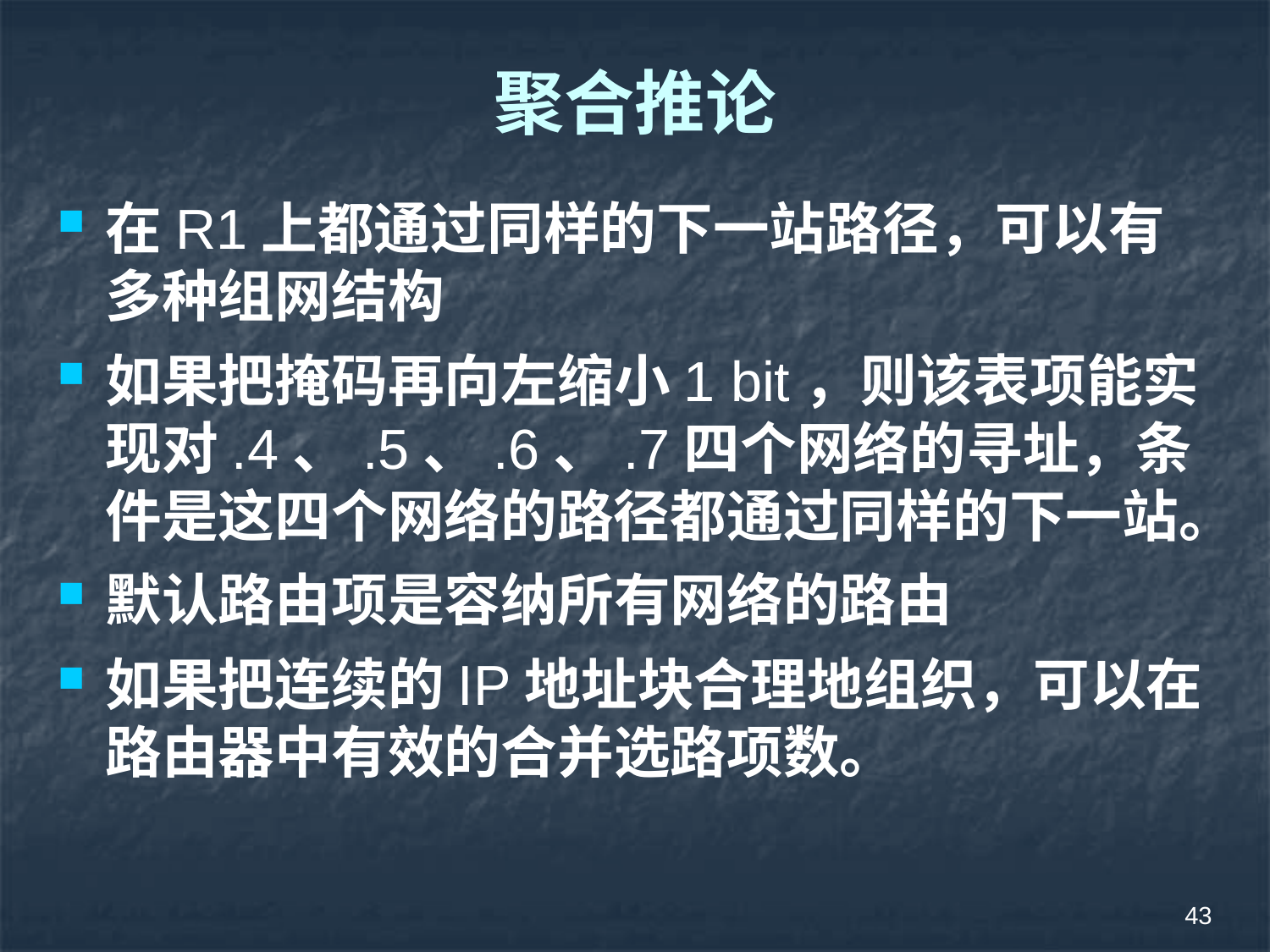

# 聚合推论
在R1上都通过同样的下一站路径，可以有多种组网结构
如果把掩码再向左缩小1 bit，则该表项能实现对.4、.5、.6、.7四个网络的寻址，条件是这四个网络的路径都通过同样的下一站。
默认路由项是容纳所有网络的路由
如果把连续的IP地址块合理地组织，可以在路由器中有效的合并选路项数。
43